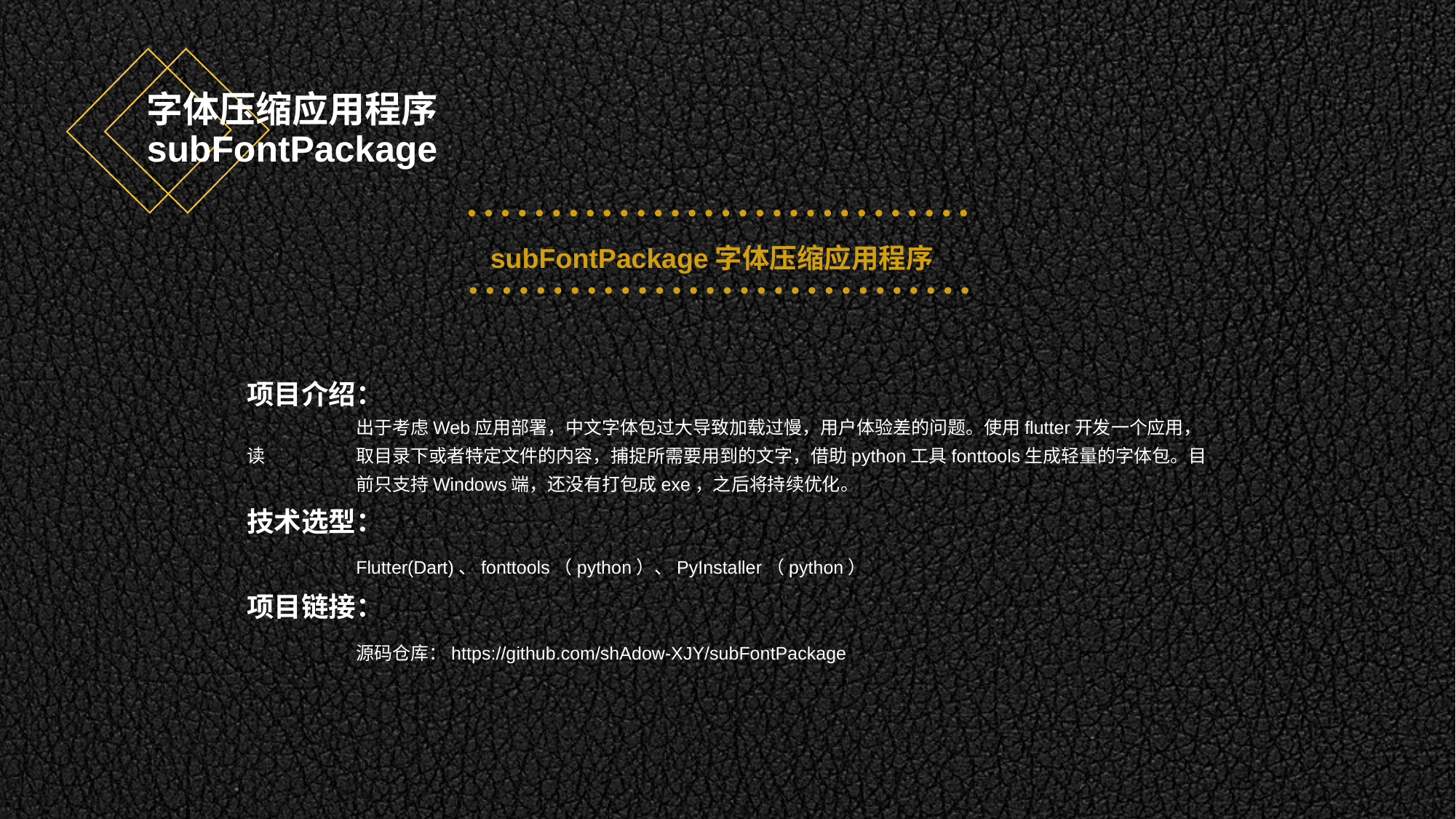

# 字体压缩应用程序 subFontPackage

subFontPackage字体压缩应用程序

项目介绍：
	出于考虑Web应用部署，中文字体包过大导致加载过慢，用户体验差的问题。使用flutter开发一个应用，读	取目录下或者特定文件的内容，捕捉所需要用到的文字，借助python工具fonttools生成轻量的字体包。目	前只支持Windows端，还没有打包成exe，之后将持续优化。
技术选型：
	Flutter(Dart)、fonttools（python）、PyInstaller（python）
项目链接：
	源码仓库：https://github.com/shAdow-XJY/subFontPackage